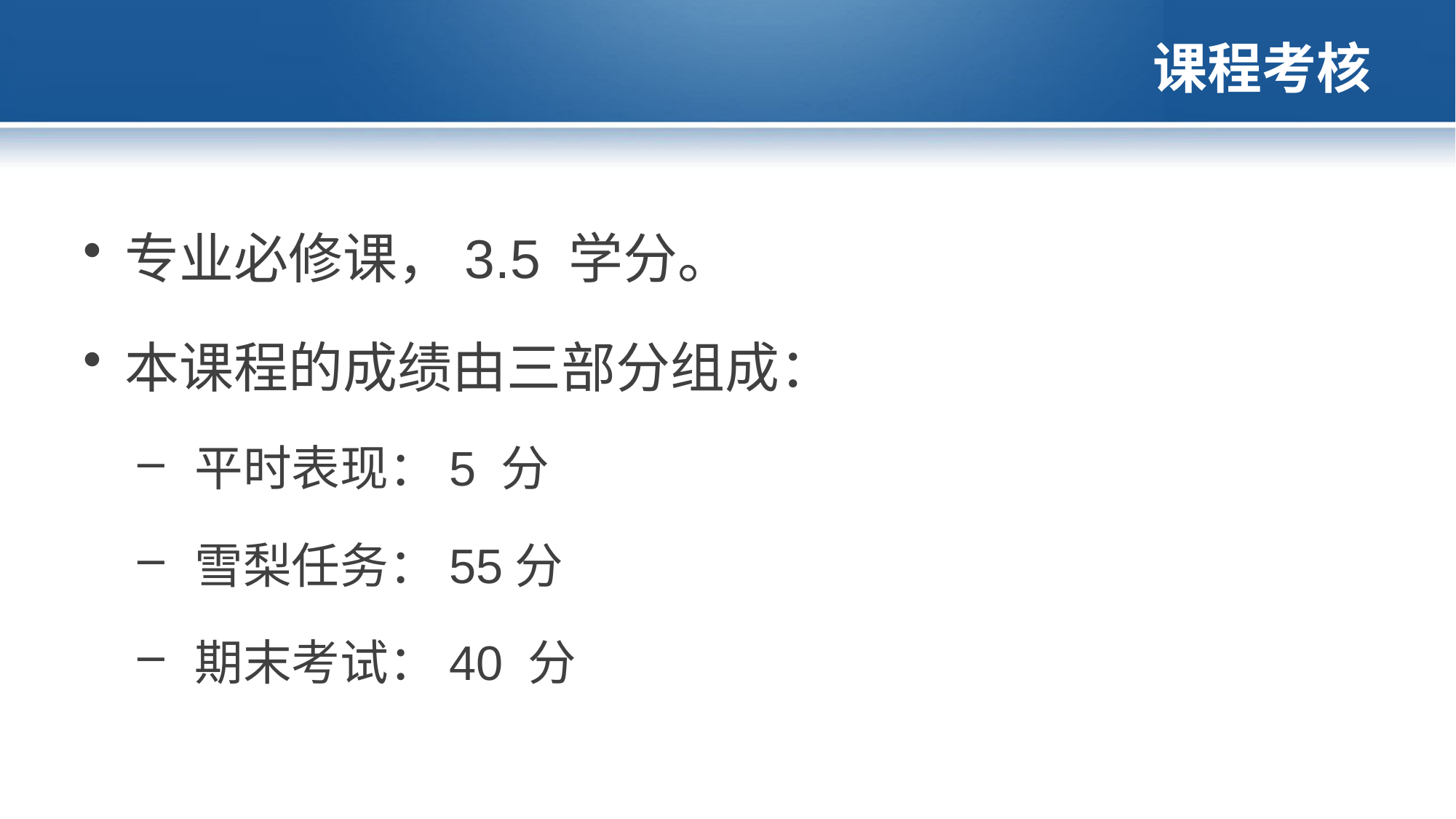

# 课程考核
专业必修课，3.5 学分。
本课程的成绩由三部分组成：
 平时表现：5 分
 雪梨任务：55分
 期末考试：40 分